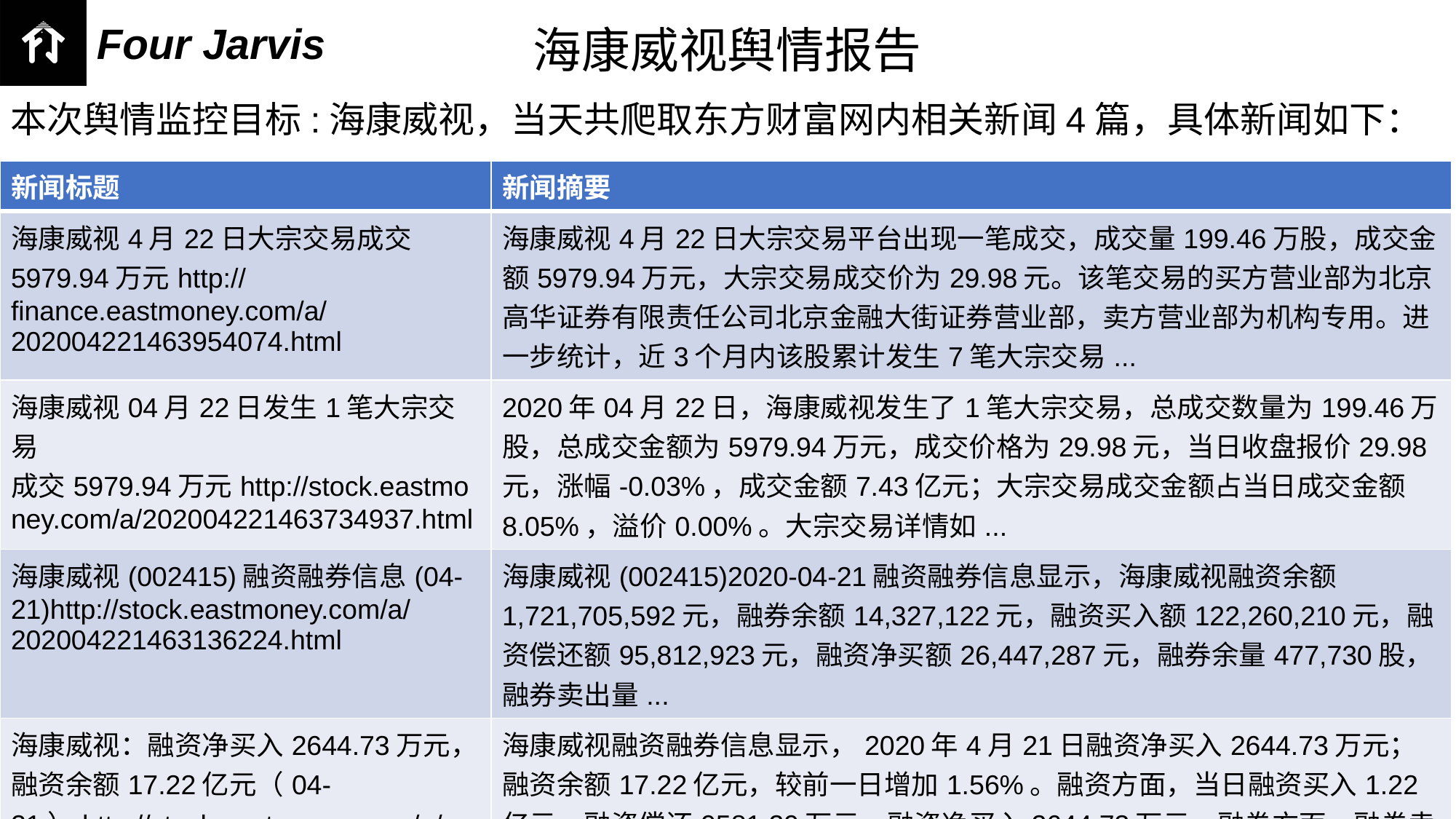

海康威视舆情报告
本次舆情监控目标:海康威视，当天共爬取东方财富网内相关新闻4篇，具体新闻如下：
| 新闻标题 | 新闻摘要 |
| --- | --- |
| 海康威视4月22日大宗交易成交5979.94万元http://finance.eastmoney.com/a/202004221463954074.html | 海康威视4月22日大宗交易平台出现一笔成交，成交量199.46万股，成交金额5979.94万元，大宗交易成交价为29.98元。该笔交易的买方营业部为北京高华证券有限责任公司北京金融大街证券营业部，卖方营业部为机构专用。进一步统计，近3个月内该股累计发生7笔大宗交易... |
| 海康威视04月22日发生1笔大宗交易 成交5979.94万元http://stock.eastmoney.com/a/202004221463734937.html | 2020年04月22日，海康威视发生了1笔大宗交易，总成交数量为199.46万股，总成交金额为5979.94万元，成交价格为29.98元，当日收盘报价29.98元，涨幅-0.03%，成交金额7.43亿元；大宗交易成交金额占当日成交金额8.05%，溢价0.00%。大宗交易详情如... |
| 海康威视(002415)融资融券信息(04-21)http://stock.eastmoney.com/a/202004221463136224.html | 海康威视(002415)2020-04-21融资融券信息显示，海康威视融资余额1,721,705,592元，融券余额14,327,122元，融资买入额122,260,210元，融资偿还额95,812,923元，融资净买额26,447,287元，融券余量477,730股，融券卖出量... |
| 海康威视：融资净买入2644.73万元，融资余额17.22亿元（04-21）http://stock.eastmoney.com/a/202004221462874196.html | 海康威视融资融券信息显示，2020年4月21日融资净买入2644.73万元；融资余额17.22亿元，较前一日增加1.56%。融资方面，当日融资买入1.22亿元，融资偿还9581.29万元，融资净买入2644.73万元。融券方面，融券卖出9.06万股，融券偿还22.17万股，融券余... |